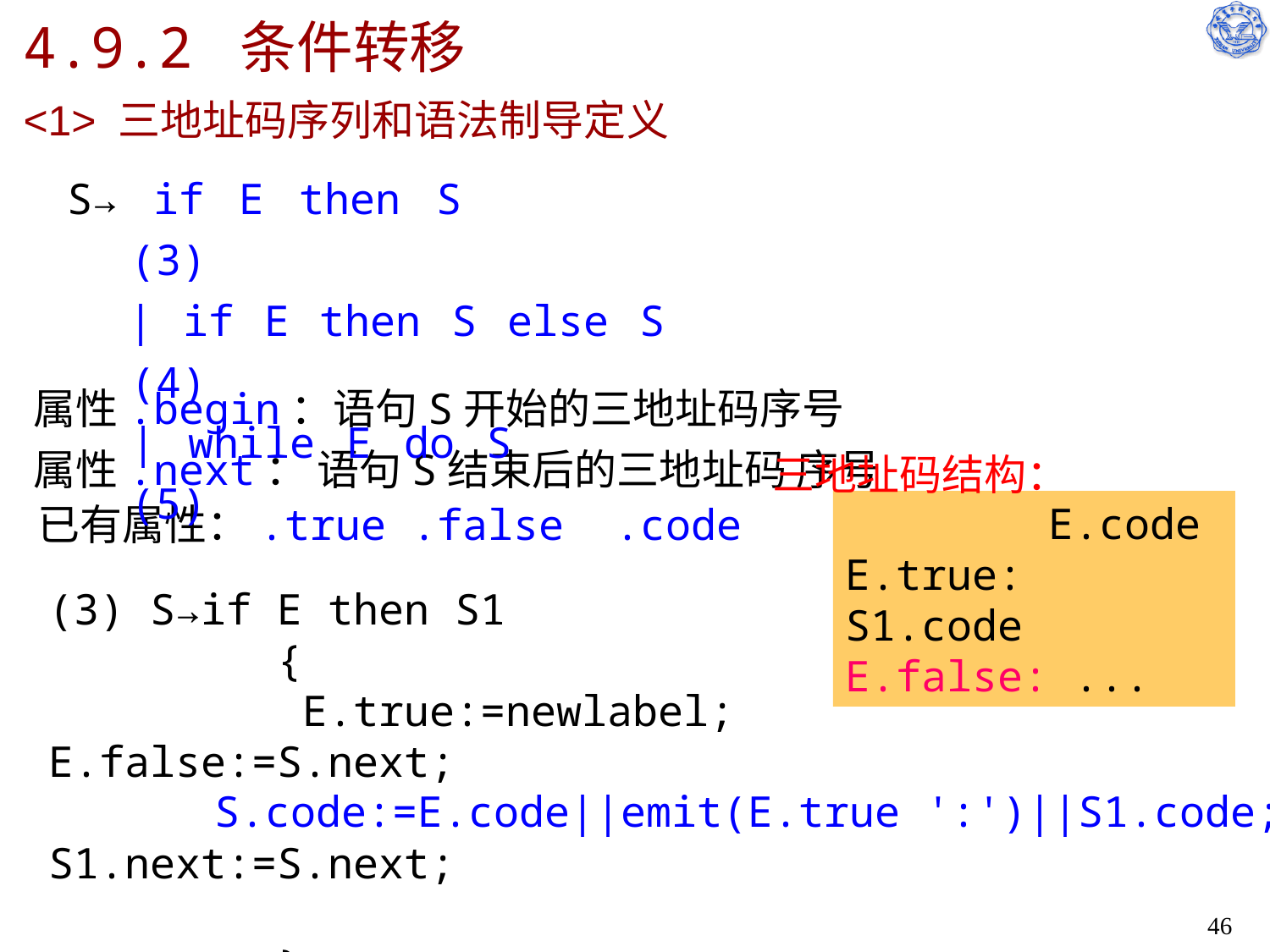

# 4.9.2 条件转移 <1> 三地址码序列和语法制导定义
S→ if E then S		(3)
  | if E then S else S	(4)
  | while E do S		(5)
属性.begin：语句S开始的三地址码序号
属性.next： 语句S结束后的三地址码 序号
三地址码结构：
已有属性：.true .false  .code
	   E.code
E.true:  S1.code
E.false: ...
(3) S→if E then S1
         {
		E.true:=newlabel; E.false:=S.next;
		                  S1.next:=S.next;

         }
S.code:=E.code||emit(E.true ':')||S1.code;
46